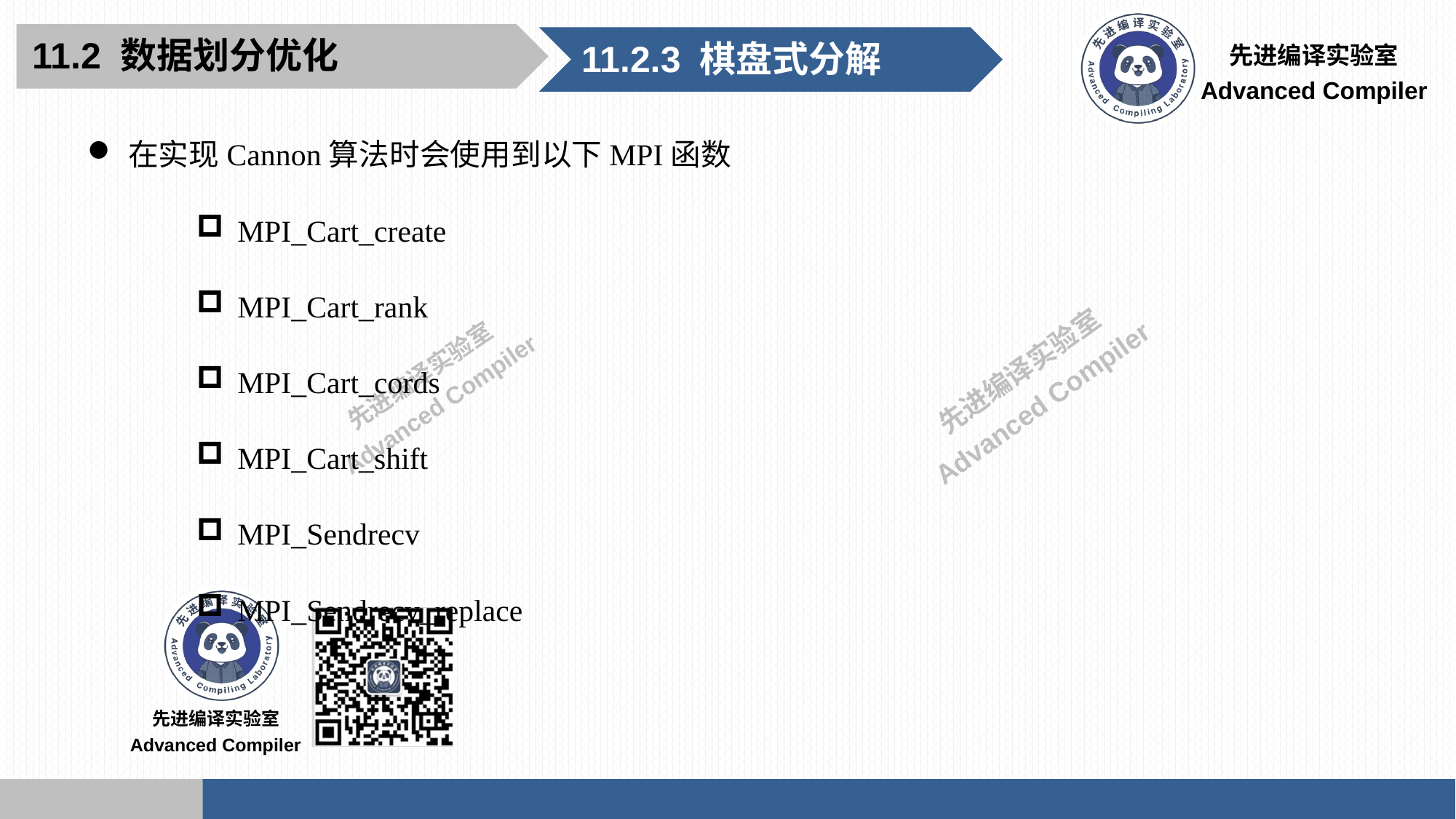

11.2 数据划分优化

11.2.3 棋盘式分解
在实现Cannon算法时会使用到以下MPI函数
MPI_Cart_create
MPI_Cart_rank
MPI_Cart_cords
MPI_Cart_shift
MPI_Sendrecv
MPI_Sendrecv_replace